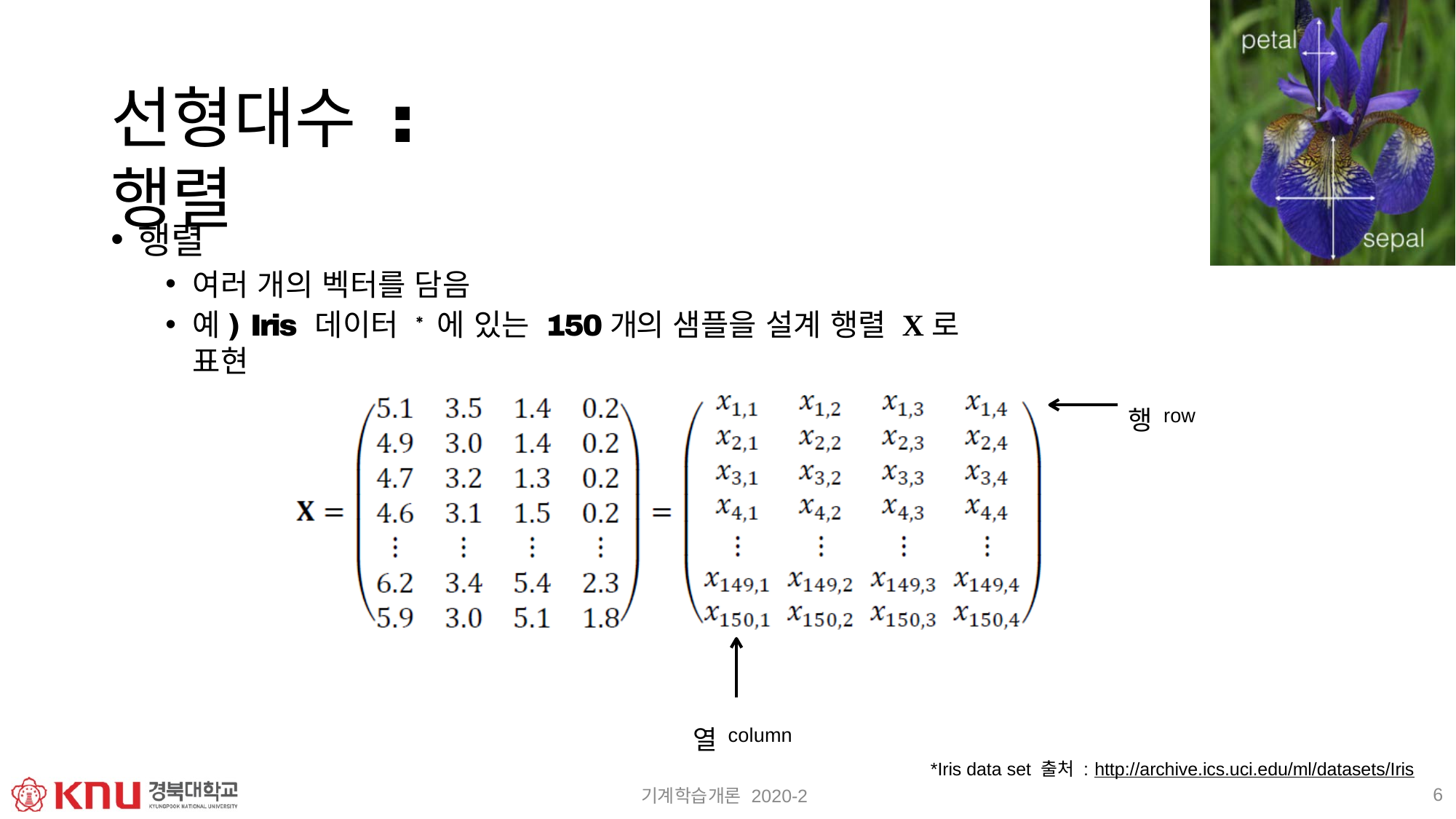

# 선형대수 : 행렬
행렬
여러 개의 벡터를 담음
예) Iris 데이터 * 에 있는 150개의 샘플을 설계 행렬 X로 표현
행row

열column
*Iris data set 출처 : http://archive.ics.uci.edu/ml/datasets/Iris
6
기계학습개론 2020-2